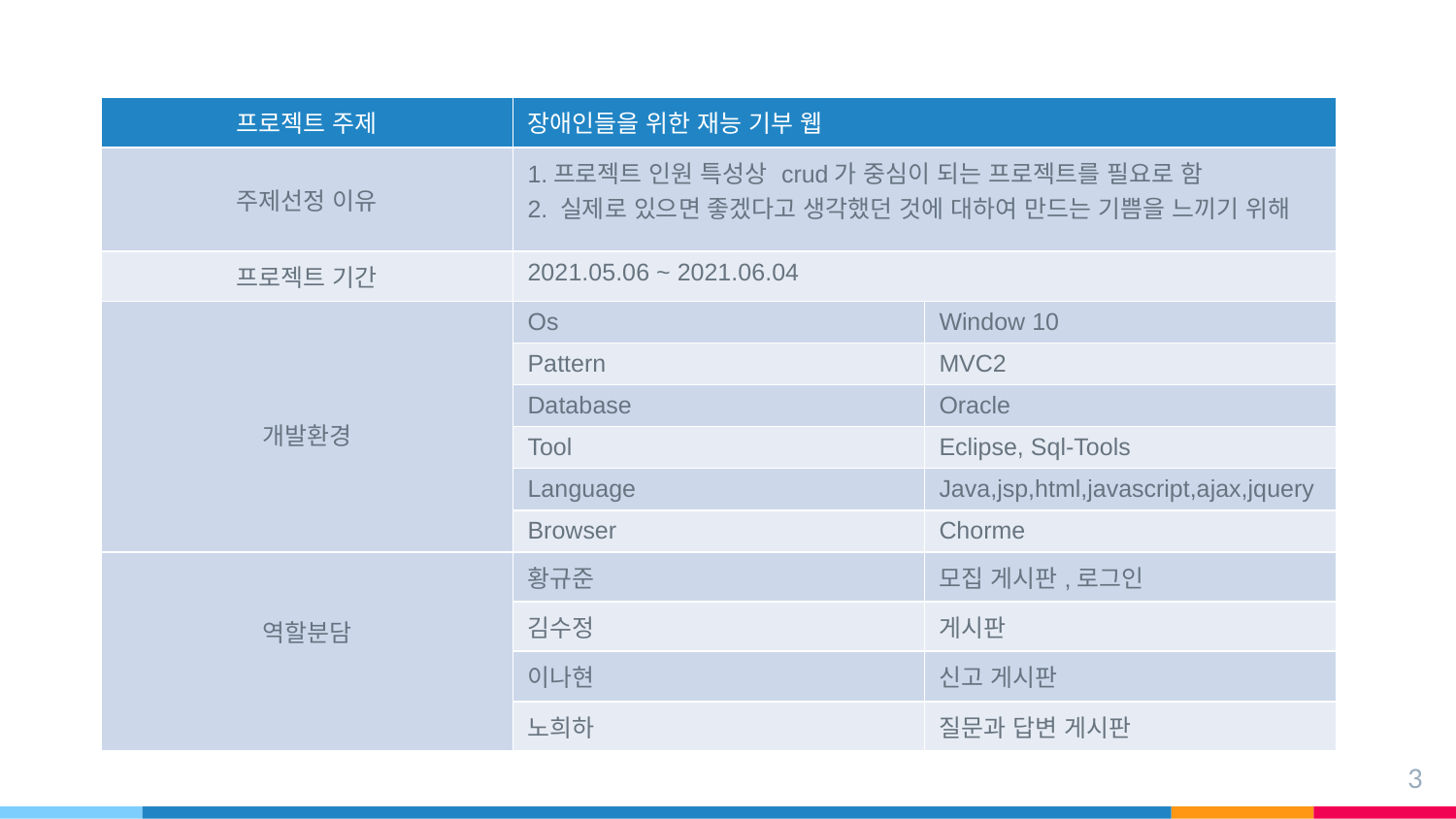

| 프로젝트 주제 | 장애인들을 위한 재능 기부 웹 |  |
| --- | --- | --- |
| 주제선정 이유 | 1.프로젝트 인원 특성상 crud가 중심이 되는 프로젝트를 필요로 함 2. 실제로 있으면 좋겠다고 생각했던 것에 대하여 만드는 기쁨을 느끼기 위해 |  |
| 프로젝트 기간 | 2021.05.06 ~ 2021.06.04 |  |
| 개발환경 | Os | Window 10 |
|  | Pattern | MVC2 |
|  | Database | Oracle |
|  | Tool | Eclipse, Sql-Tools |
|  | Language | Java,jsp,html,javascript,ajax,jquery |
|  | Browser | Chorme |
| 역할분담 | 황규준 | 모집 게시판,로그인 |
|  | 김수정 | 게시판 |
|  | 이나현 | 신고 게시판 |
|  | 노희하 | 질문과 답변 게시판 |
3